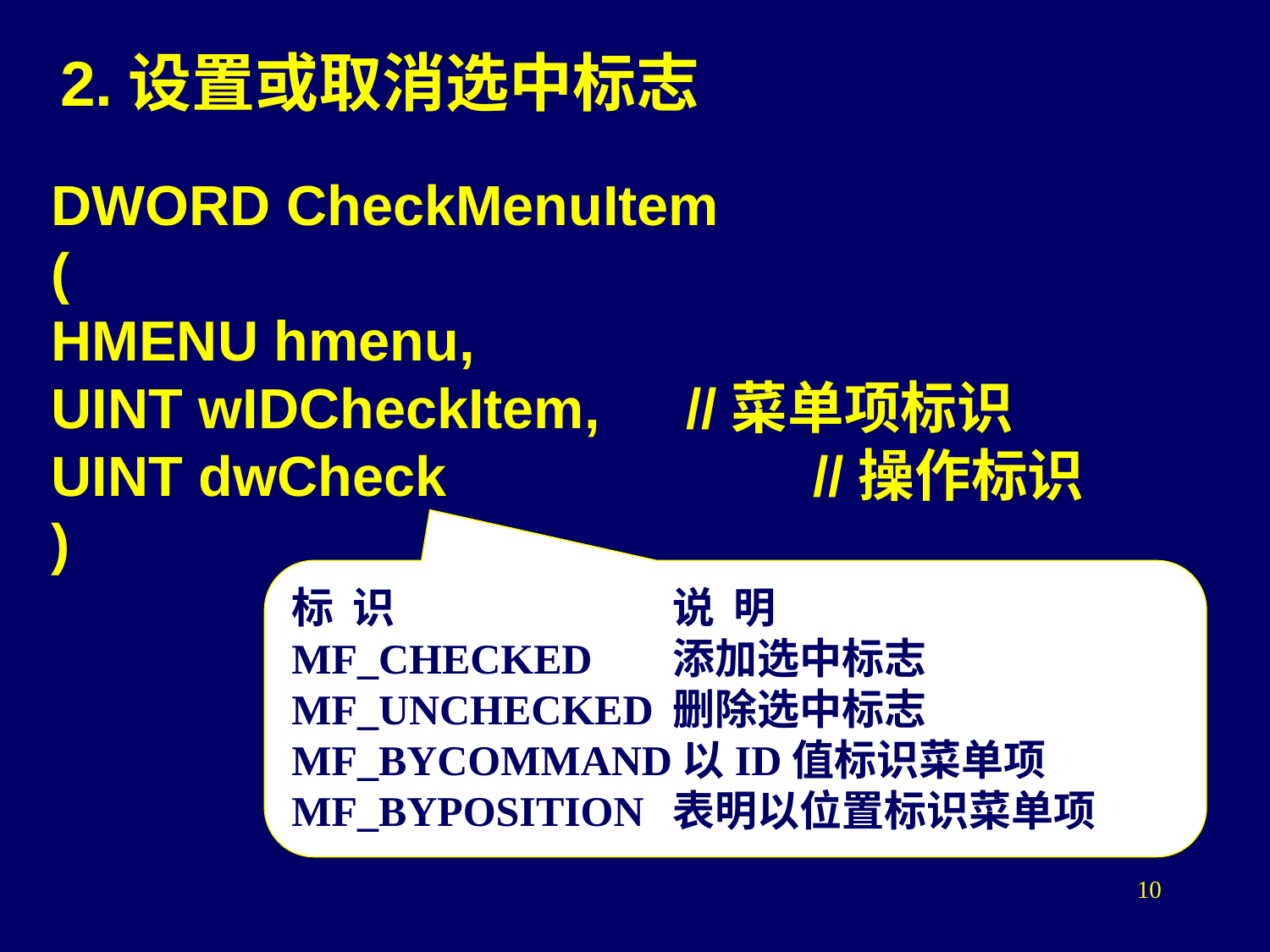

2.设置或取消选中标志
DWORD CheckMenuItem
(
HMENU hmenu,
UINT wIDCheckItem,	//菜单项标识
UINT dwCheck			//操作标识
)
标  识			说  明
MF_CHECKED	添加选中标志
MF_UNCHECKED	删除选中标志
MF_BYCOMMAND以ID值标识菜单项
MF_BYPOSITION	表明以位置标识菜单项
10